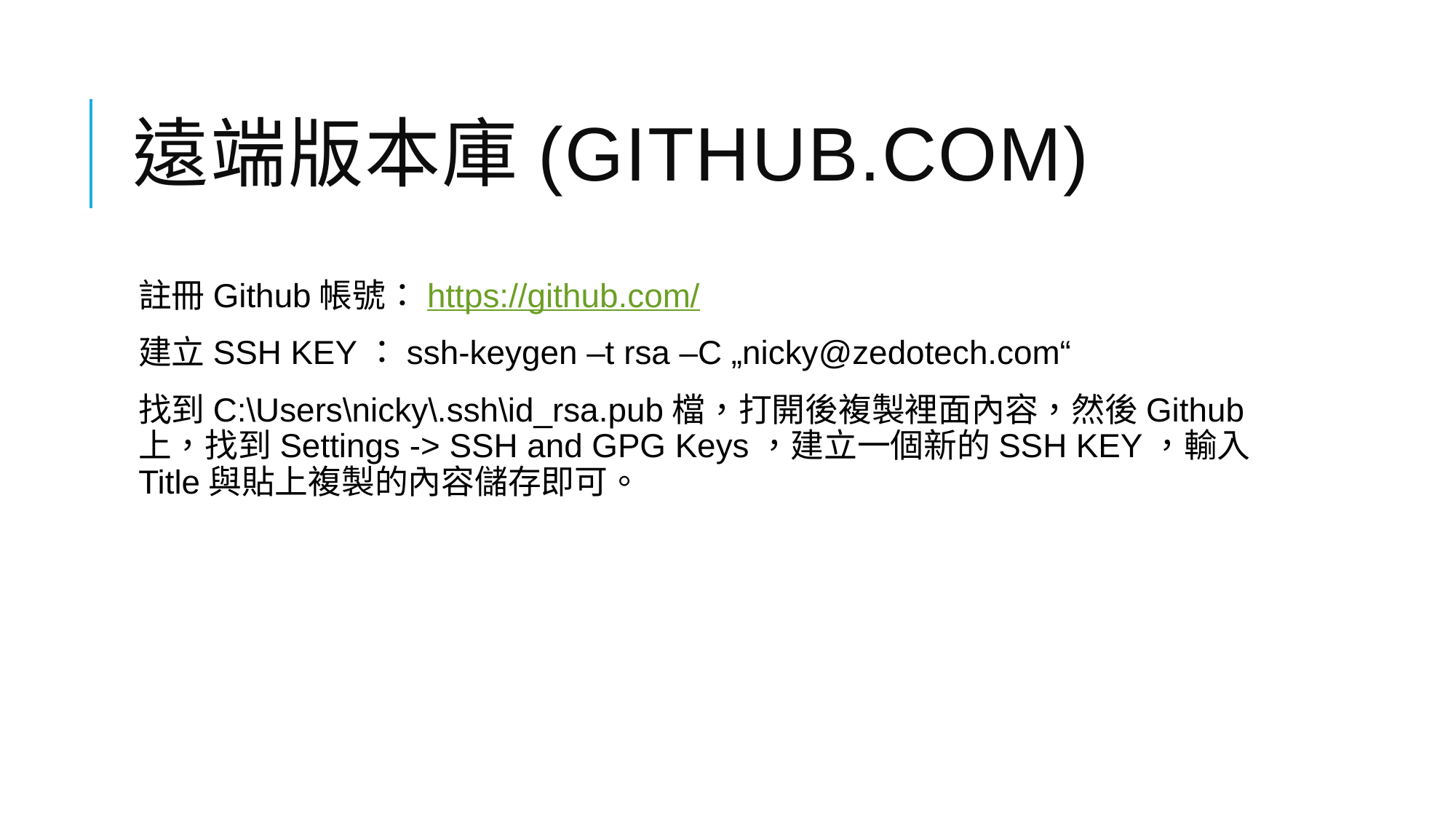

# 遠端版本庫(Github.com)
註冊Github帳號：https://github.com/
建立SSH KEY：ssh-keygen –t rsa –C „nicky@zedotech.com“
找到C:\Users\nicky\.ssh\id_rsa.pub檔，打開後複製裡面內容，然後Github上，找到Settings -> SSH and GPG Keys，建立一個新的SSH KEY，輸入Title與貼上複製的內容儲存即可。